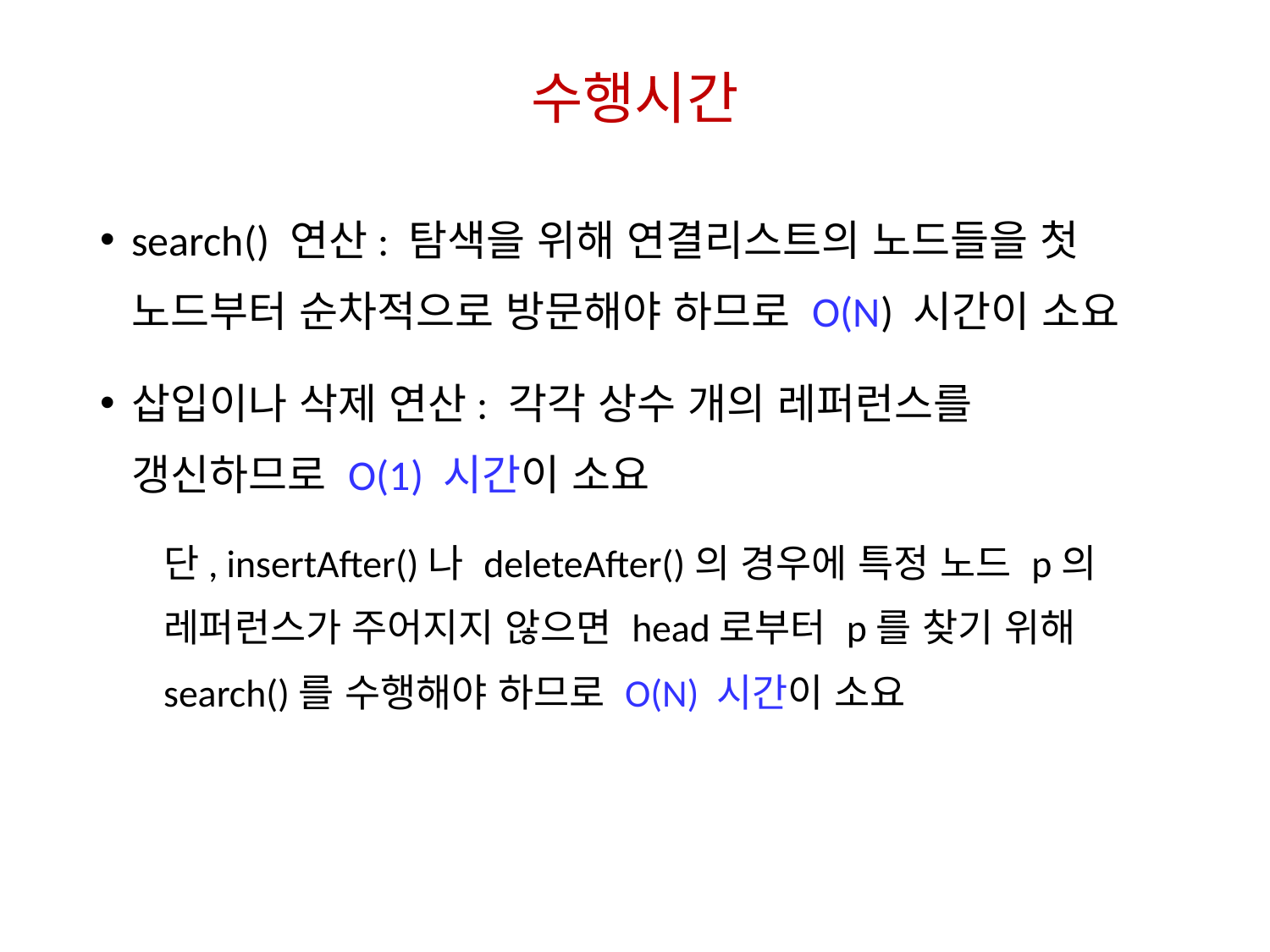

# 수행시간
search() 연산: 탐색을 위해 연결리스트의 노드들을 첫 노드부터 순차적으로 방문해야 하므로 O(N) 시간이 소요
삽입이나 삭제 연산: 각각 상수 개의 레퍼런스를 갱신하므로 O(1) 시간이 소요
단, insertAfter()나 deleteAfter()의 경우에 특정 노드 p의 레퍼런스가 주어지지 않으면 head로부터 p를 찾기 위해 search()를 수행해야 하므로 O(N) 시간이 소요